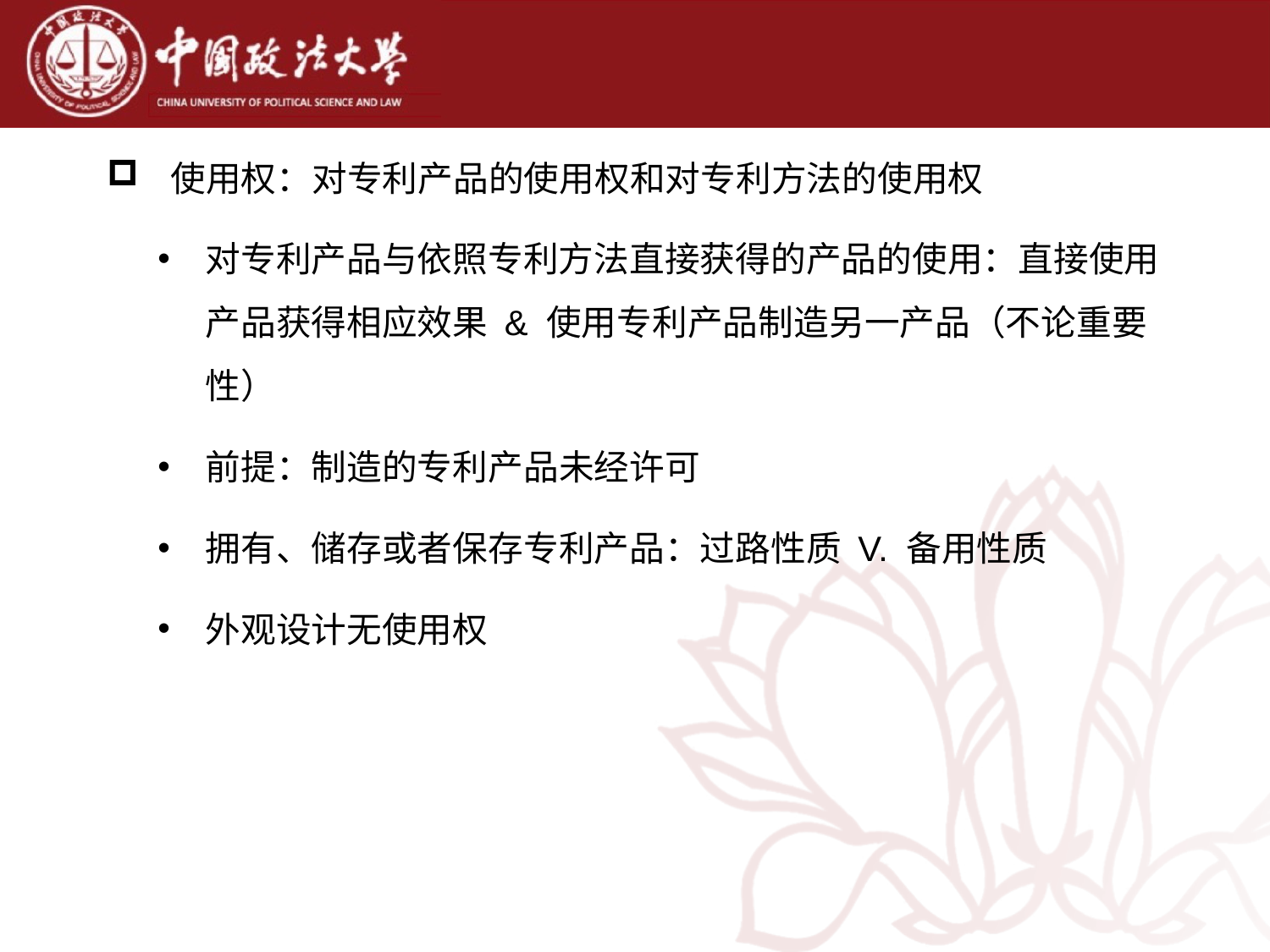

使用权：对专利产品的使用权和对专利方法的使用权
对专利产品与依照专利方法直接获得的产品的使用：直接使用产品获得相应效果 & 使用专利产品制造另一产品（不论重要性）
前提：制造的专利产品未经许可
拥有、储存或者保存专利产品：过路性质 V. 备用性质
外观设计无使用权